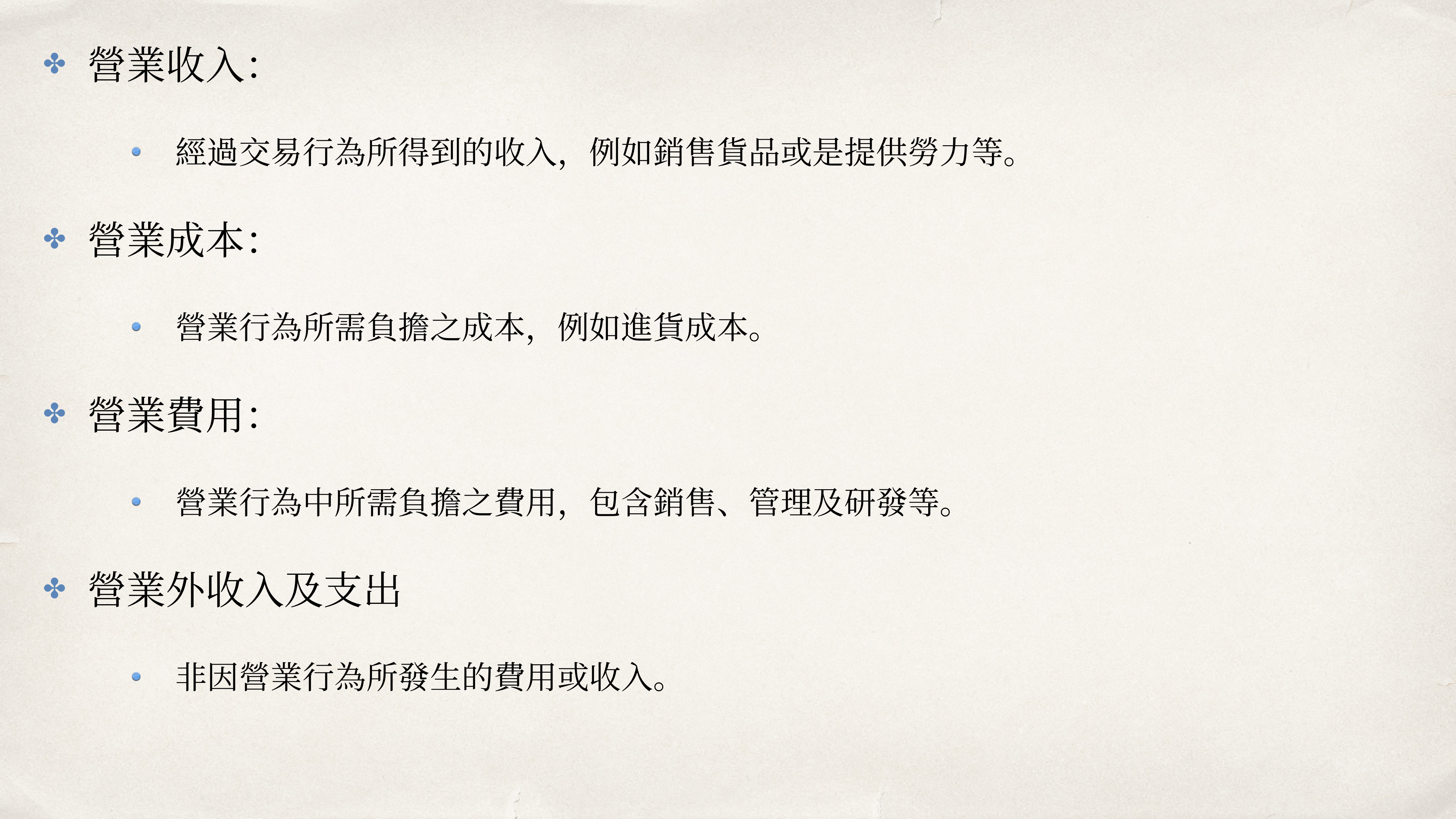

營業收入：
經過交易行為所得到的收入，例如銷售貨品或是提供勞力等。
營業成本：
營業行為所需負擔之成本，例如進貨成本。
營業費用：
營業行為中所需負擔之費用，包含銷售、管理及研發等。
營業外收入及支出
非因營業行為所發生的費用或收入。